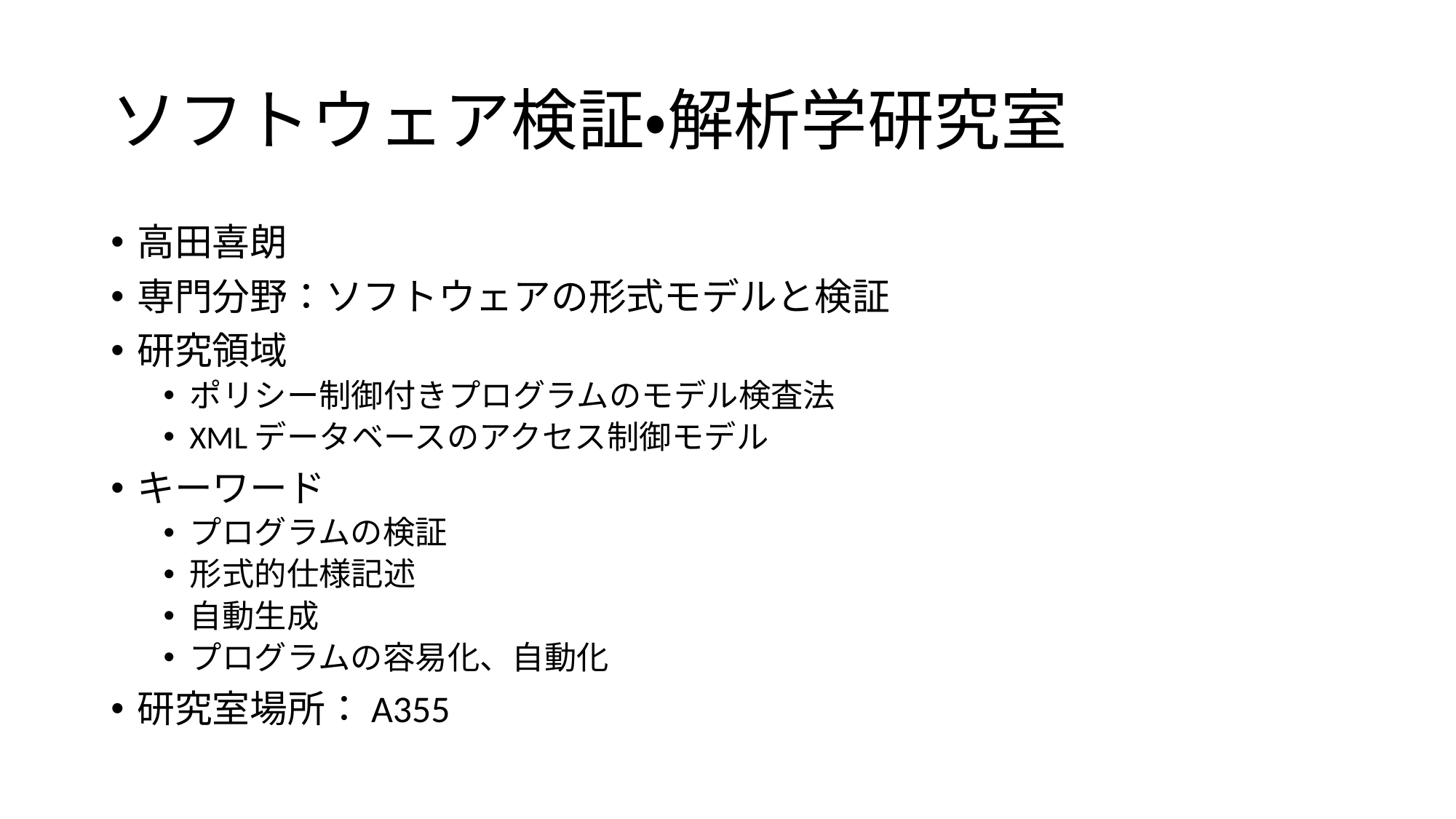

# ソフトウェア検証・解析学研究室
高田喜朗
専門分野：ソフトウェアの形式モデルと検証
研究領域
ポリシー制御付きプログラムのモデル検査法
XMLデータベースのアクセス制御モデル
キーワード
プログラムの検証
形式的仕様記述
自動生成
プログラムの容易化、自動化
研究室場所：A355